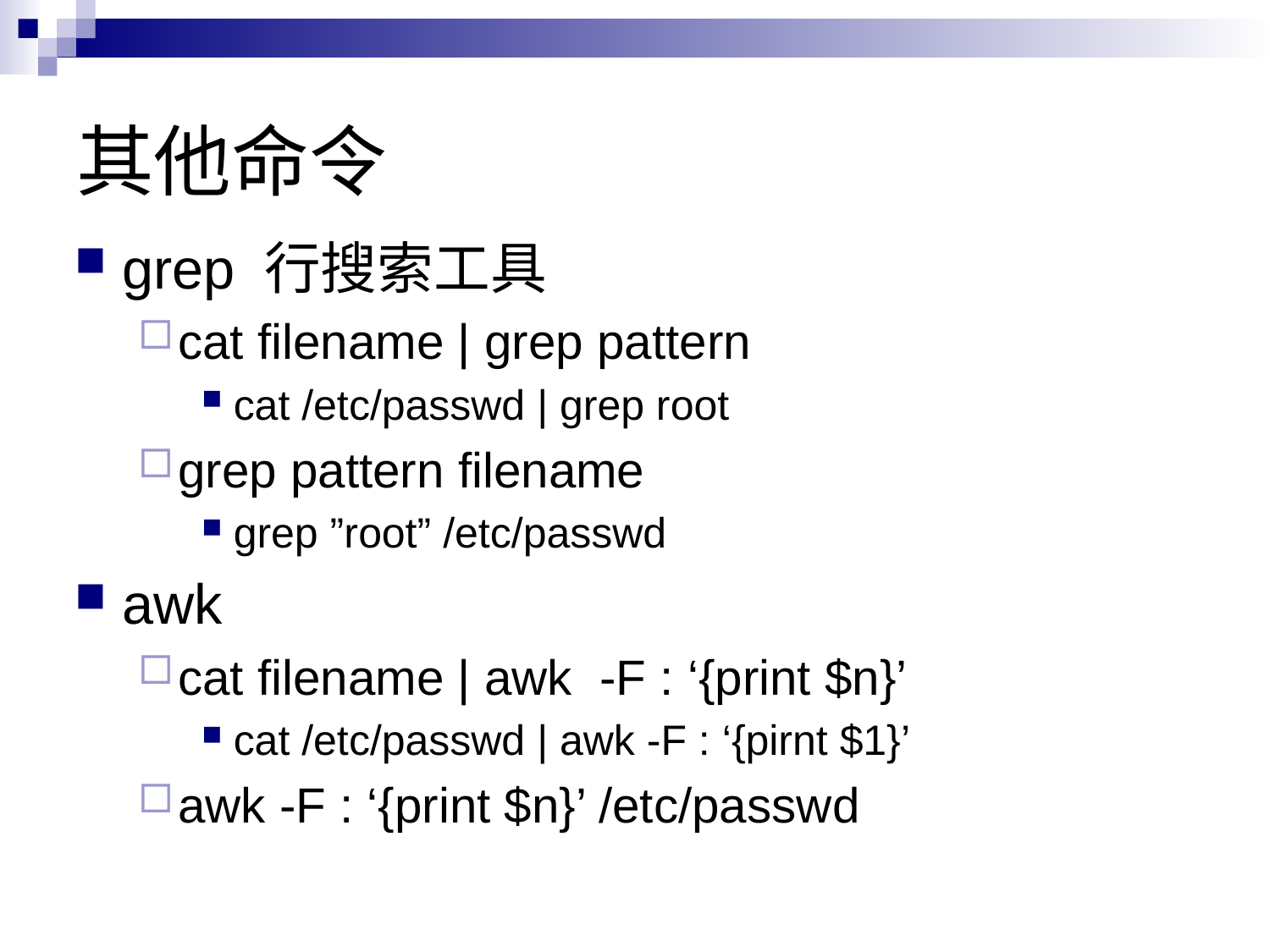

# 其他命令
grep 行搜索工具
cat filename | grep pattern
cat /etc/passwd | grep root
grep pattern filename
grep ”root” /etc/passwd
awk
cat filename | awk  -F : ‘{print $n}’
cat /etc/passwd | awk -F : ‘{pirnt $1}’
awk -F : ‘{print $n}’ /etc/passwd